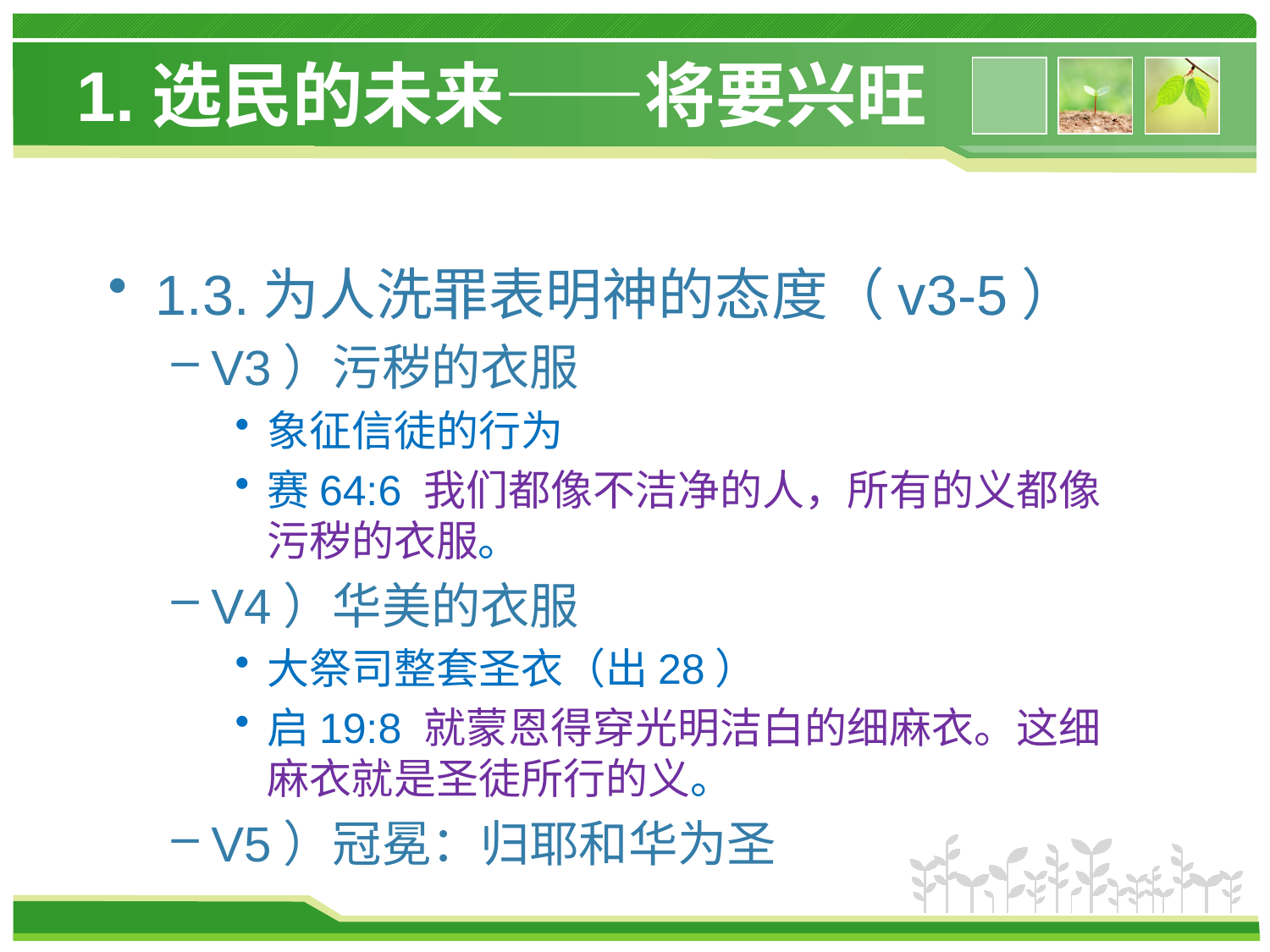

# 1.选民的未来——将要兴旺
1.3.为人洗罪表明神的态度（v3-5）
V3）污秽的衣服
象征信徒的行为
赛64:6 我们都像不洁净的人，所有的义都像污秽的衣服。
V4）华美的衣服
大祭司整套圣衣（出28）
启19:8 就蒙恩得穿光明洁白的细麻衣。这细麻衣就是圣徒所行的义。
V5）冠冕：归耶和华为圣